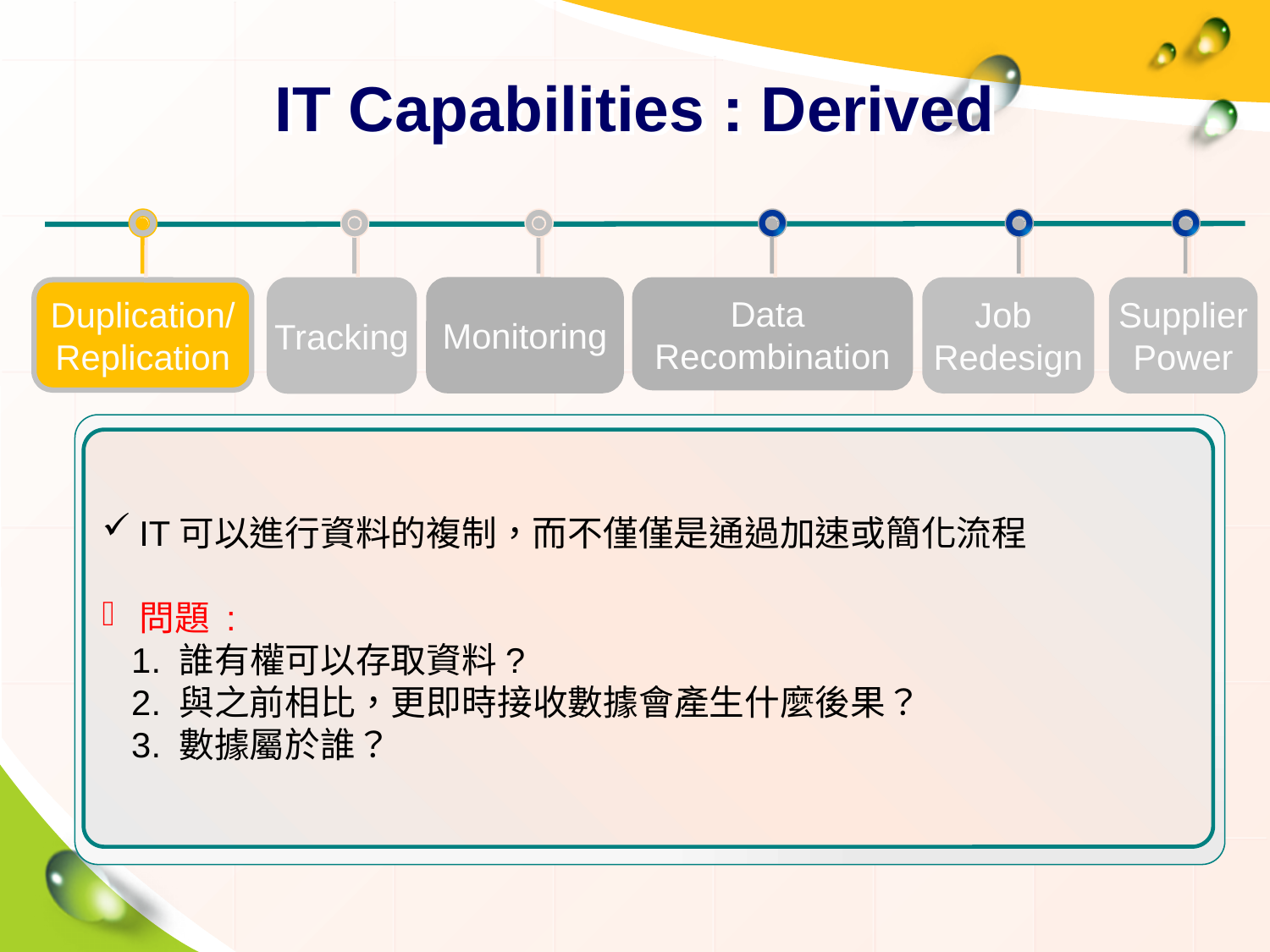

# IT Capabilities : Derived

Duplication/
Replication
Tracking
Monitoring
Data
Recombination
Job
Redesign
Supplier
Power

IT可以進行資料的複制，而不僅僅是通過加速或簡化流程

問題 :
   1. 誰有權可以存取資料?
   2. 與之前相比，更即時接收數據會產生什麼後果？
   3. 數據屬於誰？